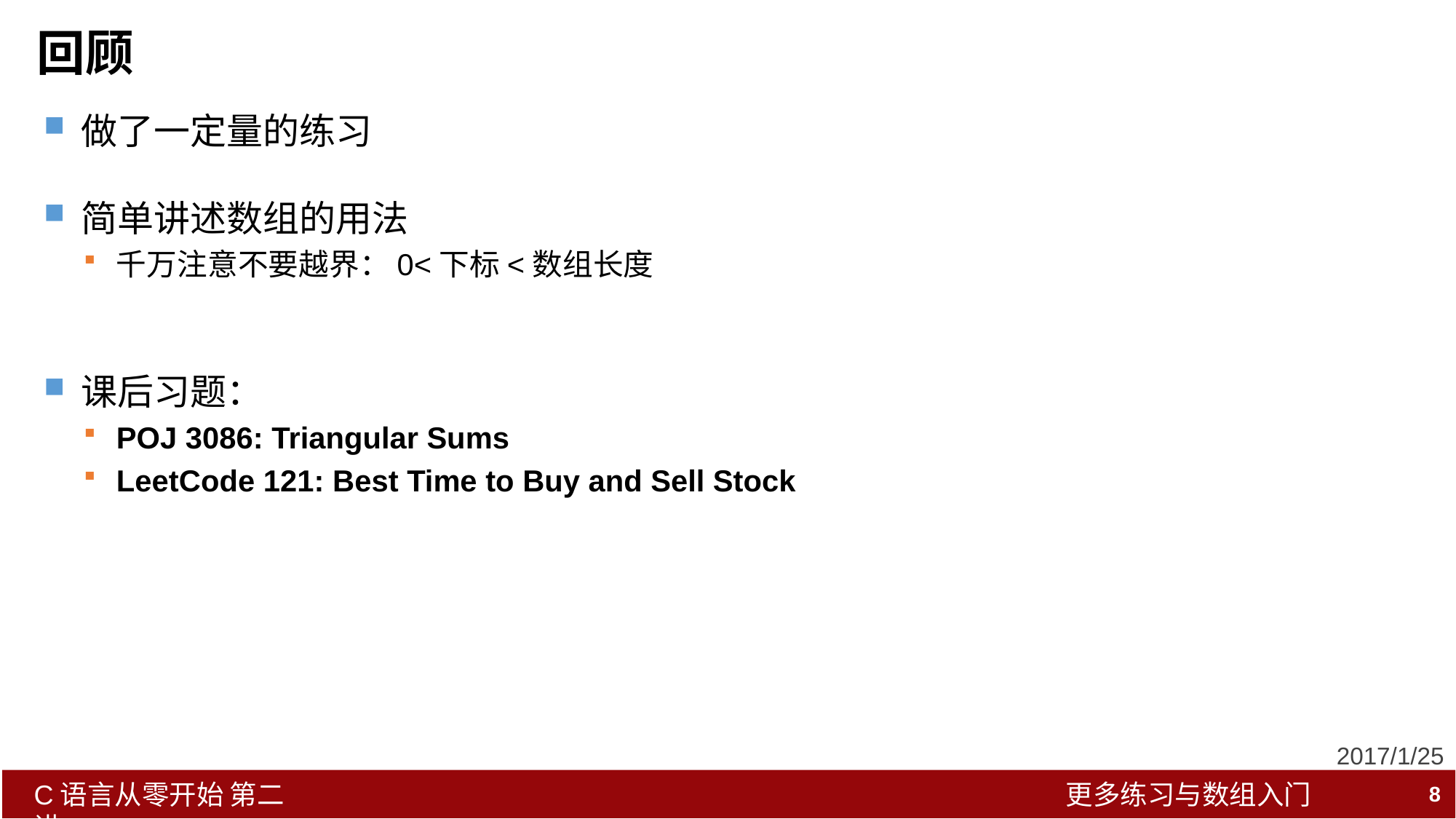

# 回顾
做了一定量的练习

简单讲述数组的用法
千万注意不要越界：0<下标<数组长度

课后习题：
POJ 3086: Triangular Sums
LeetCode 121: Best Time to Buy and Sell Stock
2017/1/25
8